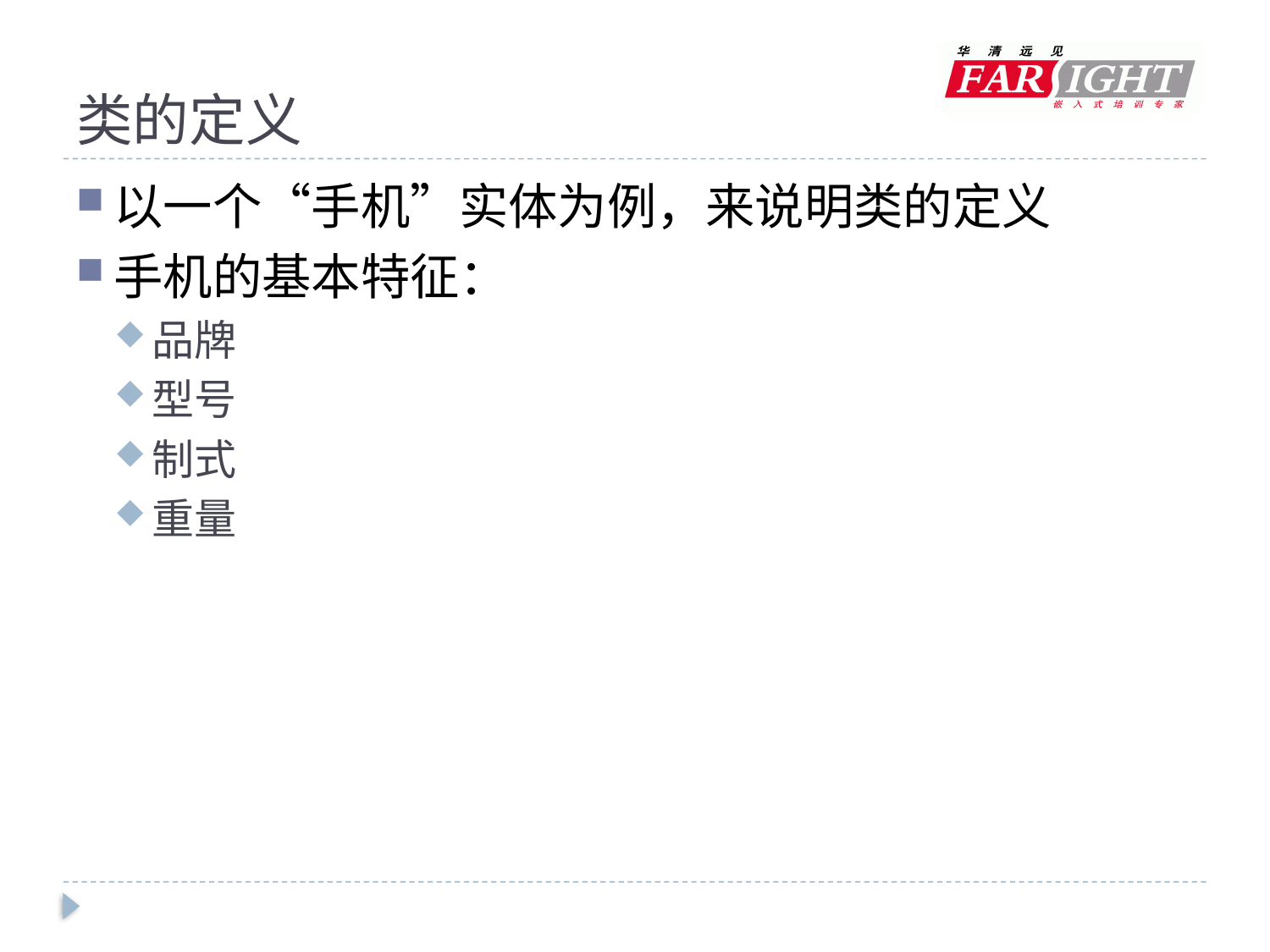

# 类的定义
以一个“手机”实体为例，来说明类的定义
手机的基本特征：
品牌
型号
制式
重量